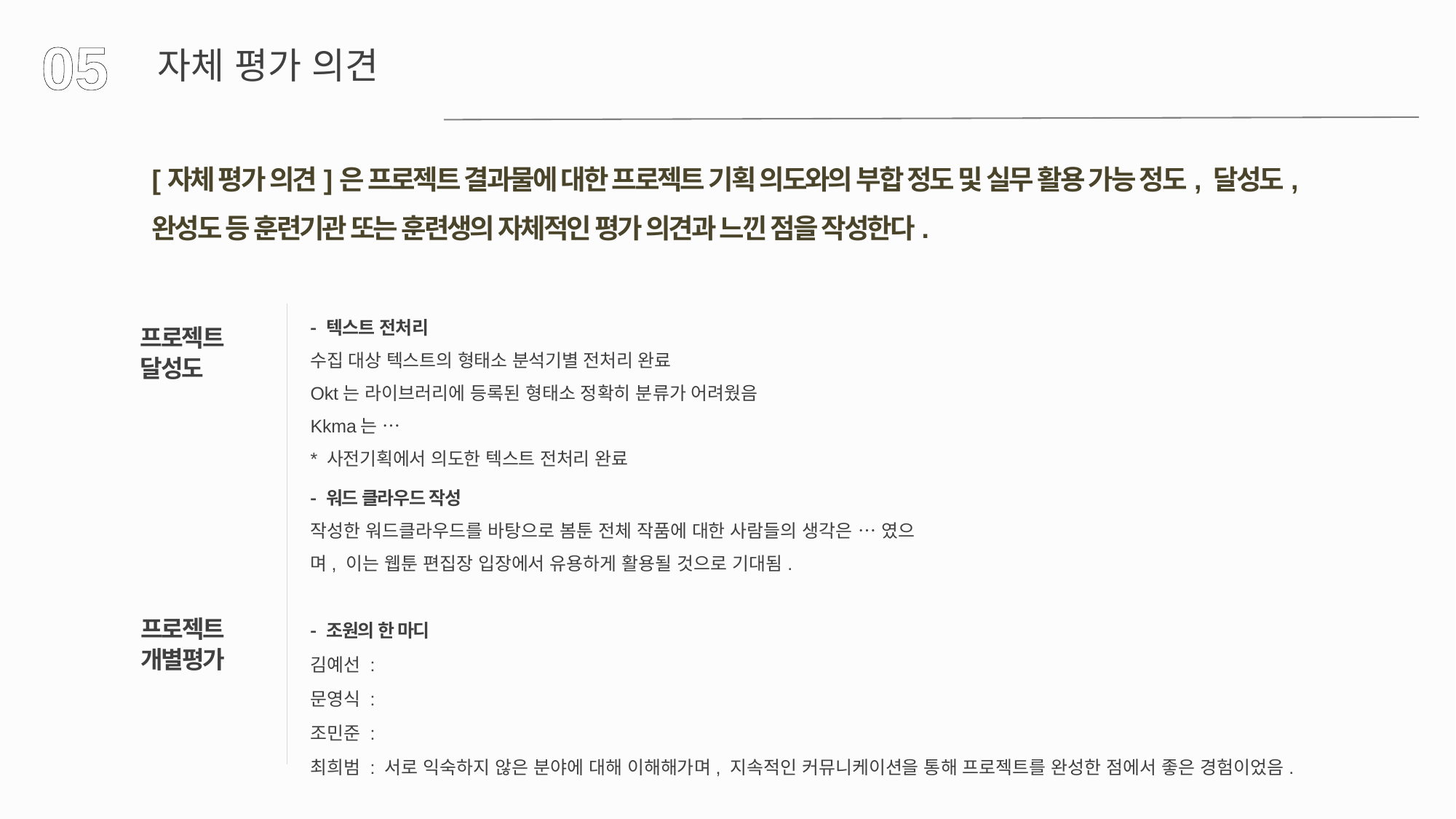

05
자체 평가 의견
[자체 평가 의견]은 프로젝트 결과물에 대한 프로젝트 기획 의도와의 부합 정도 및 실무 활용 가능 정도, 달성도, 완성도 등 훈련기관 또는 훈련생의 자체적인 평가 의견과 느낀 점을 작성한다.

- 텍스트 전처리
수집 대상 텍스트의 형태소 분석기별 전처리 완료
Okt는 라이브러리에 등록된 형태소 정확히 분류가 어려웠음
Kkma는 …
* 사전기획에서 의도한 텍스트 전처리 완료
프로젝트
달성도
- 워드 클라우드 작성
작성한 워드클라우드를 바탕으로 봄툰 전체 작품에 대한 사람들의 생각은 … 였으며, 이는 웹툰 편집장 입장에서 유용하게 활용될 것으로 기대됨.
- 조원의 한 마디
김예선 :
문영식 :
조민준 :
최희범 : 서로 익숙하지 않은 분야에 대해 이해해가며, 지속적인 커뮤니케이션을 통해 프로젝트를 완성한 점에서 좋은 경험이었음.
프로젝트
개별평가